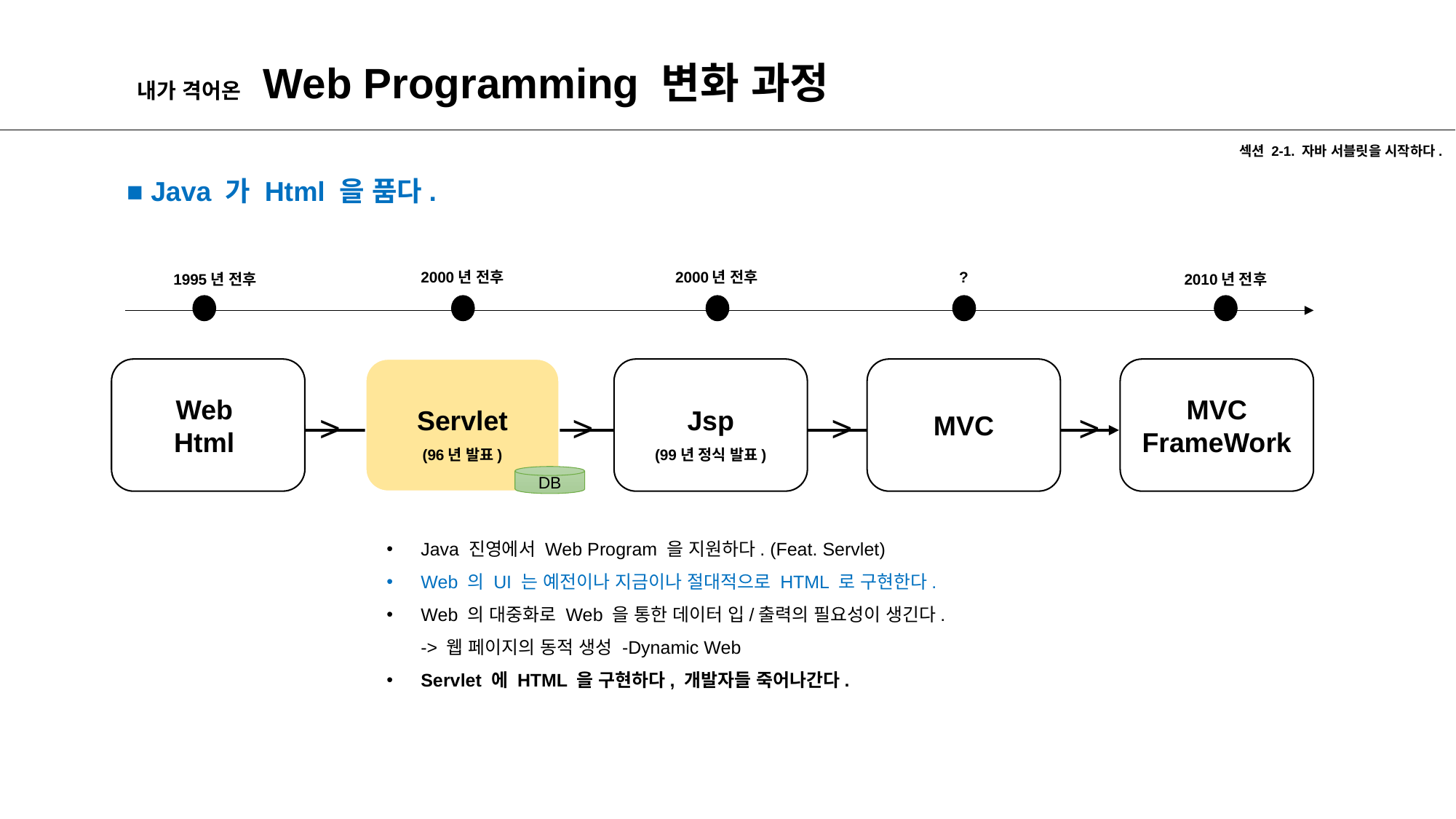

내가 격어온 Web Programming 변화 과정
섹션 2-1. 자바 서블릿을 시작하다.
■ Java 가 Html 을 품다.
?
2000년 전후
2000년 전후
1995년 전후
2010년 전후

Web
Html
Servlet
(96년 발표)
Jsp
(99년 정식 발표)
MVC
MVC
FrameWork
>
>
>
>
DB
Java 진영에서 Web Program 을 지원하다. (Feat. Servlet)
Web 의 UI 는 예전이나 지금이나 절대적으로 HTML 로 구현한다.
Web 의 대중화로 Web 을 통한 데이터 입/출력의 필요성이 생긴다.
-> 웹 페이지의 동적 생성 -Dynamic Web
Servlet 에 HTML 을 구현하다, 개발자들 죽어나간다.